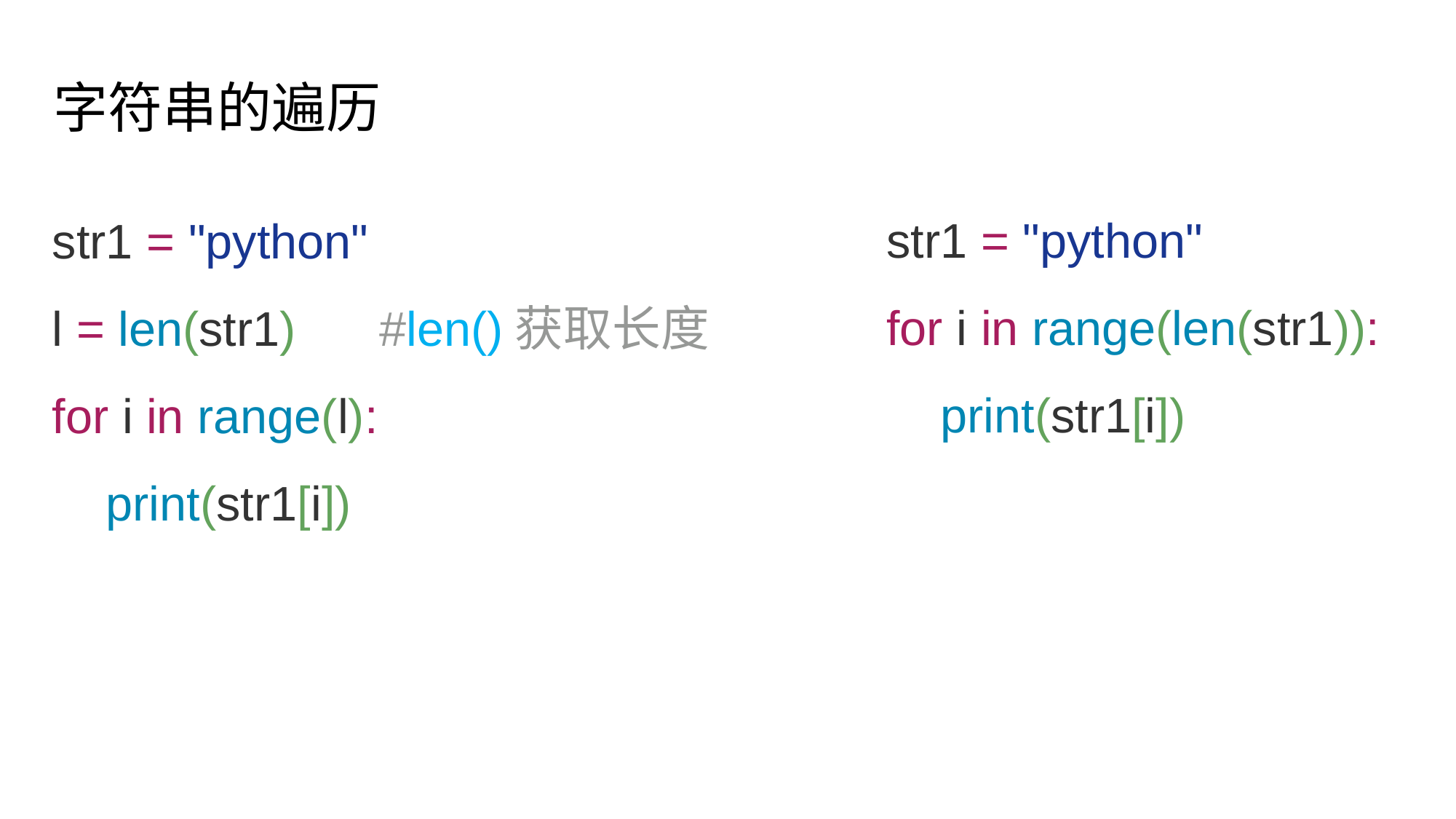

字符串的遍历
str1 = "python"
l = len(str1)	#len()获取长度
for i in range(l):
    print(str1[i])
str1 = "python"
for i in range(len(str1)):
    print(str1[i])